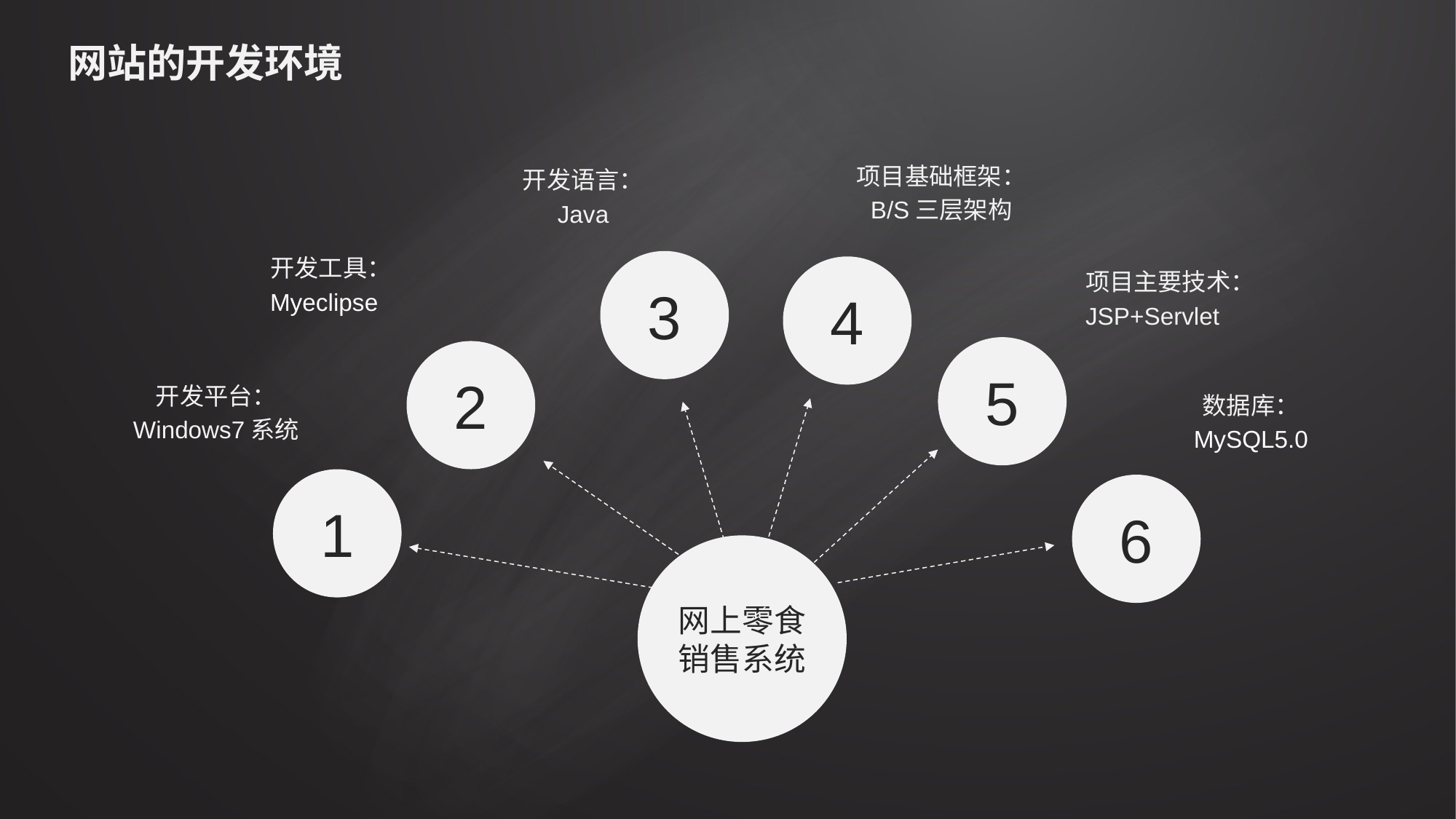

# 网站的开发环境
项目基础框架：
B/S三层架构
开发语言：
Java
开发工具：
Myeclipse
项目主要技术：
JSP+Servlet
开发平台：
Windows7系统
数据库：
MySQL5.0
3
4
5
2

1
6
网上零食
销售系统